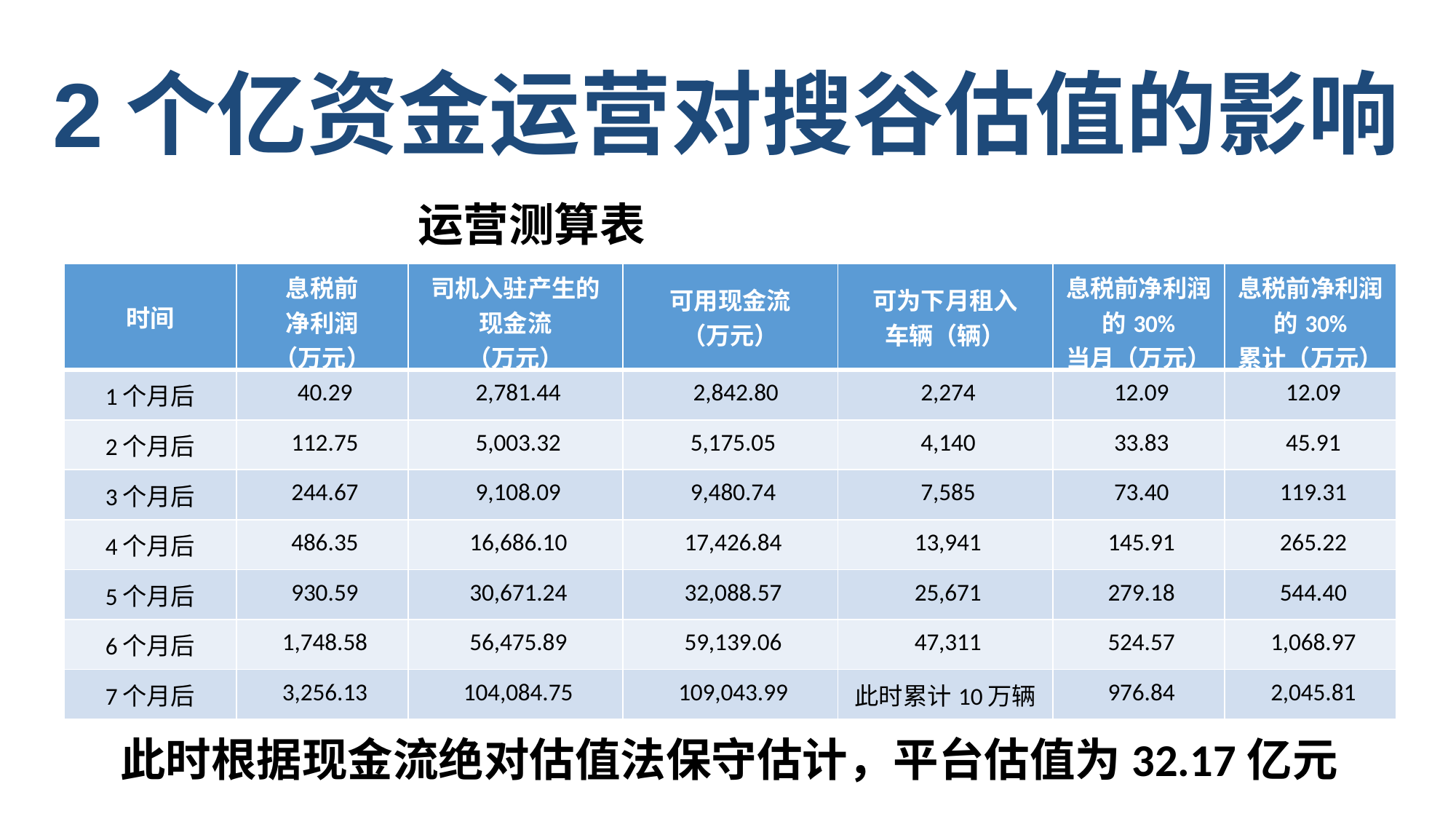

2个亿资金运营对搜谷估值的影响
运营测算表
| 时间 | 息税前 净利润 （万元） | 司机入驻产生的现金流 （万元） | 可用现金流 （万元） | 可为下月租入 车辆（辆） | 息税前净利润的30% 当月（万元） | 息税前净利润的30% 累计（万元） |
| --- | --- | --- | --- | --- | --- | --- |
| 1个月后 | 40.29 | 2,781.44 | 2,842.80 | 2,274 | 12.09 | 12.09 |
| 2个月后 | 112.75 | 5,003.32 | 5,175.05 | 4,140 | 33.83 | 45.91 |
| 3个月后 | 244.67 | 9,108.09 | 9,480.74 | 7,585 | 73.40 | 119.31 |
| 4个月后 | 486.35 | 16,686.10 | 17,426.84 | 13,941 | 145.91 | 265.22 |
| 5个月后 | 930.59 | 30,671.24 | 32,088.57 | 25,671 | 279.18 | 544.40 |
| 6个月后 | 1,748.58 | 56,475.89 | 59,139.06 | 47,311 | 524.57 | 1,068.97 |
| 7个月后 | 3,256.13 | 104,084.75 | 109,043.99 | 此时累计10万辆 | 976.84 | 2,045.81 |
此时根据现金流绝对估值法保守估计，平台估值为32.17亿元